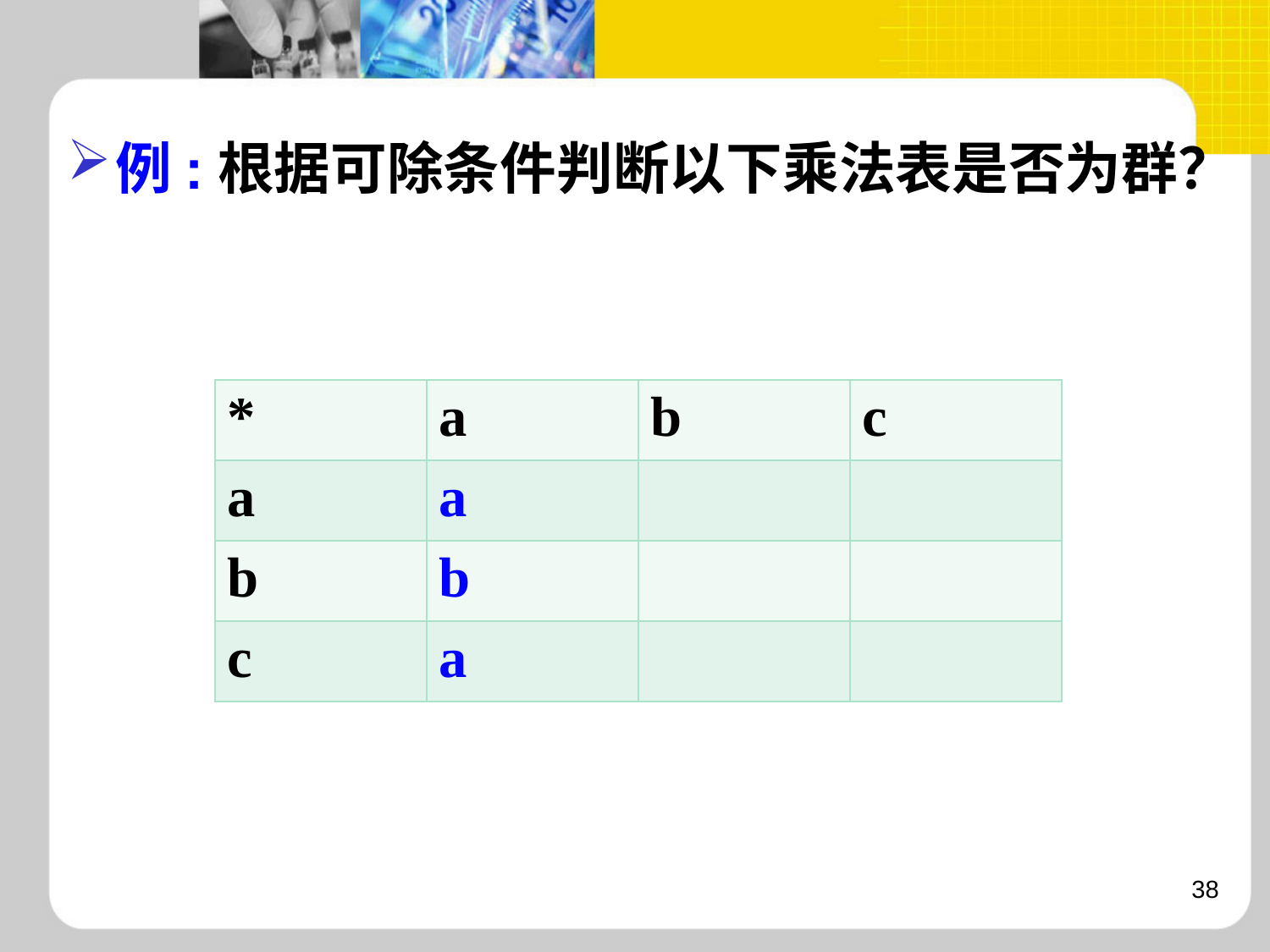

例:根据可除条件判断以下乘法表是否为群？

| \* | a | b | c |
| --- | --- | --- | --- |
| a | a |  |  |
| b | b |  |  |
| c | a |  |  |
38